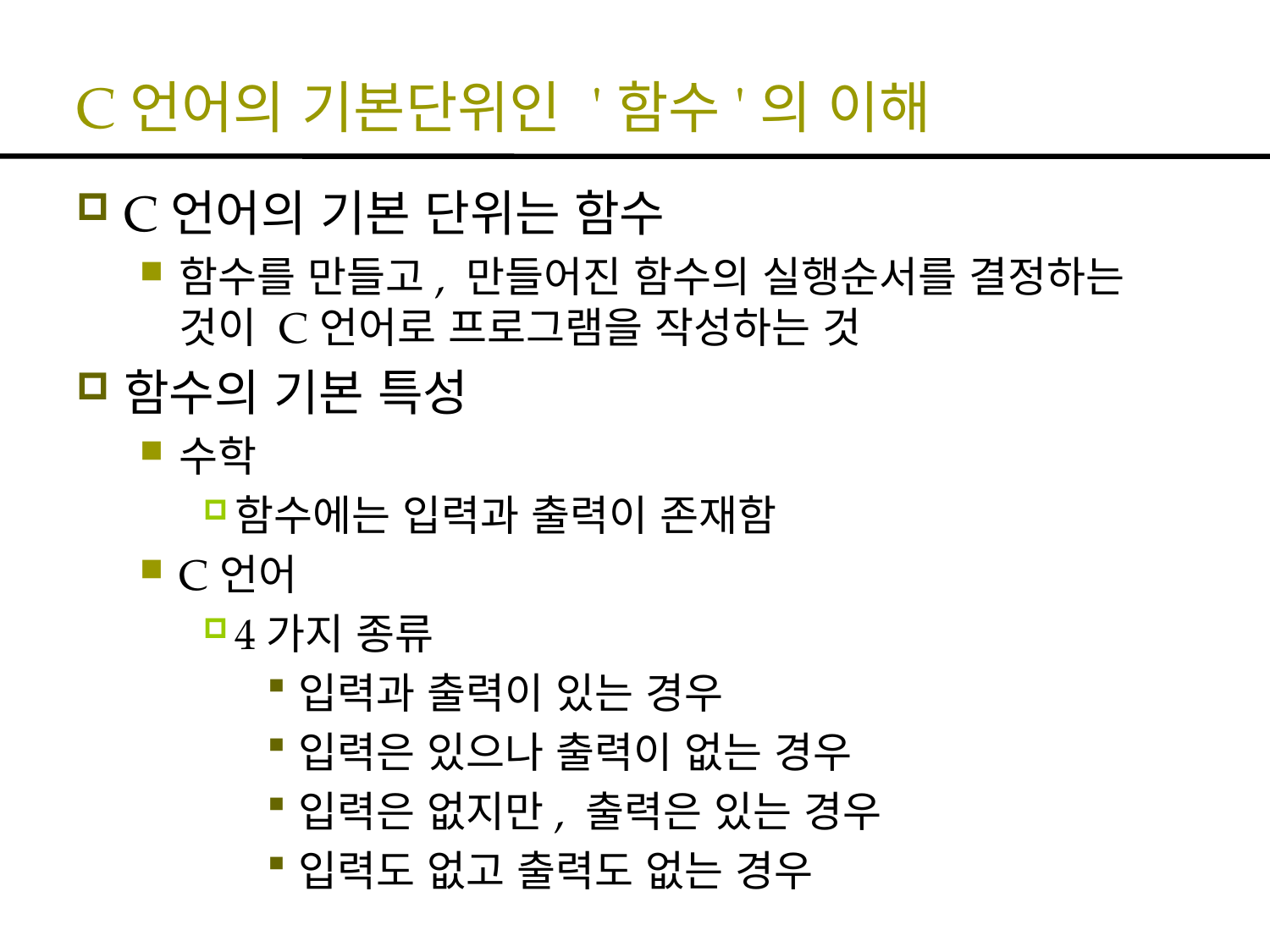

# C언어의 기본단위인 '함수'의 이해
C언어의 기본 단위는 함수
함수를 만들고, 만들어진 함수의 실행순서를 결정하는 것이 C언어로 프로그램을 작성하는 것
함수의 기본 특성
수학
함수에는 입력과 출력이 존재함
C언어
4가지 종류
입력과 출력이 있는 경우
입력은 있으나 출력이 없는 경우
입력은 없지만, 출력은 있는 경우
입력도 없고 출력도 없는 경우